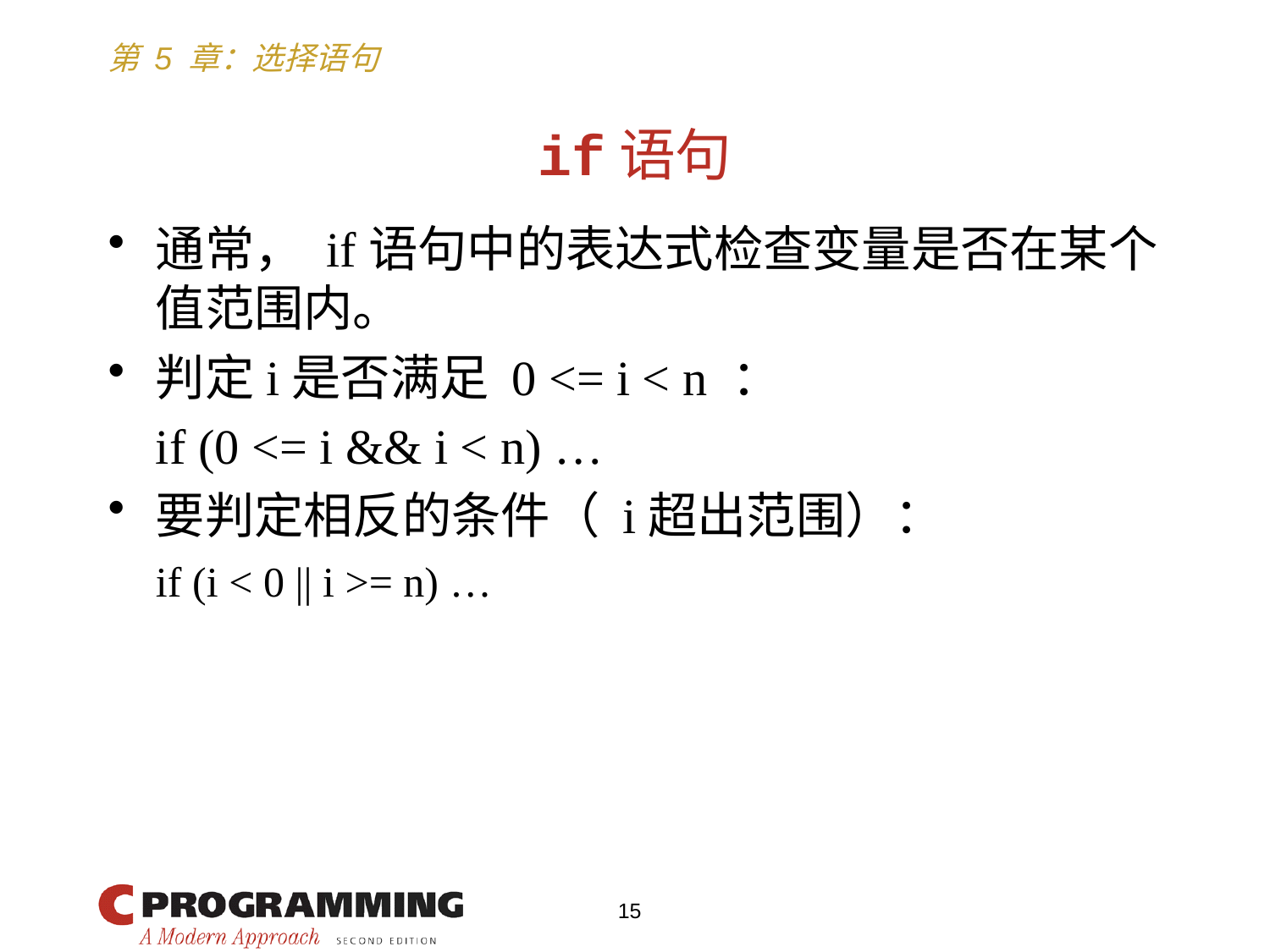

# if语句
通常， if语句中的表达式检查变量是否在某个值范围内。
判定i是否满足 0 <= i < n ：
	if (0 <= i && i < n) …
要判定相反的条件（ i超出范围）：
	if (i < 0 || i >= n) …

15